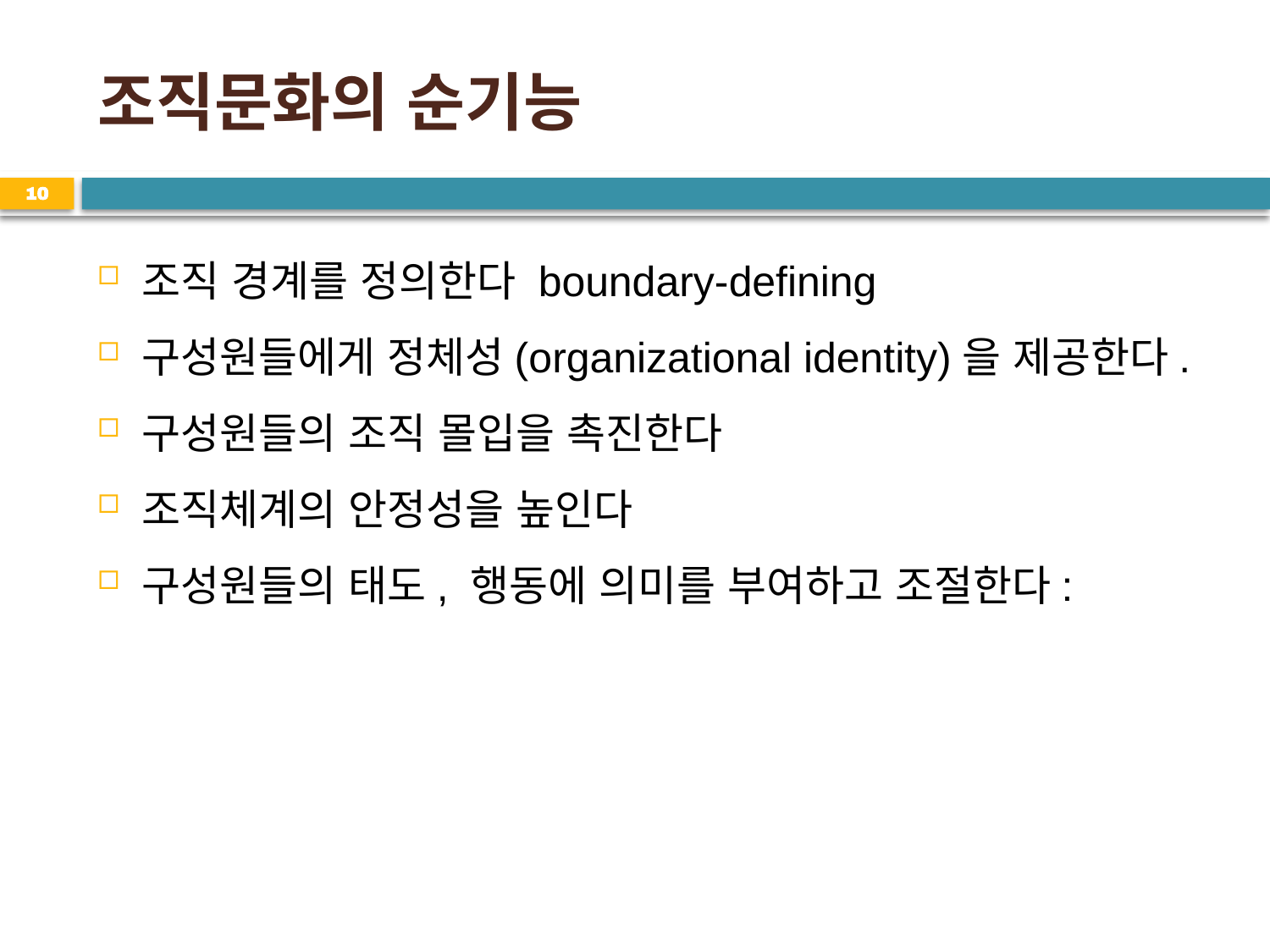

# 조직문화의 순기능
10
조직 경계를 정의한다 boundary-defining
구성원들에게 정체성(organizational identity)을 제공한다.
구성원들의 조직 몰입을 촉진한다
조직체계의 안정성을 높인다
구성원들의 태도, 행동에 의미를 부여하고 조절한다: